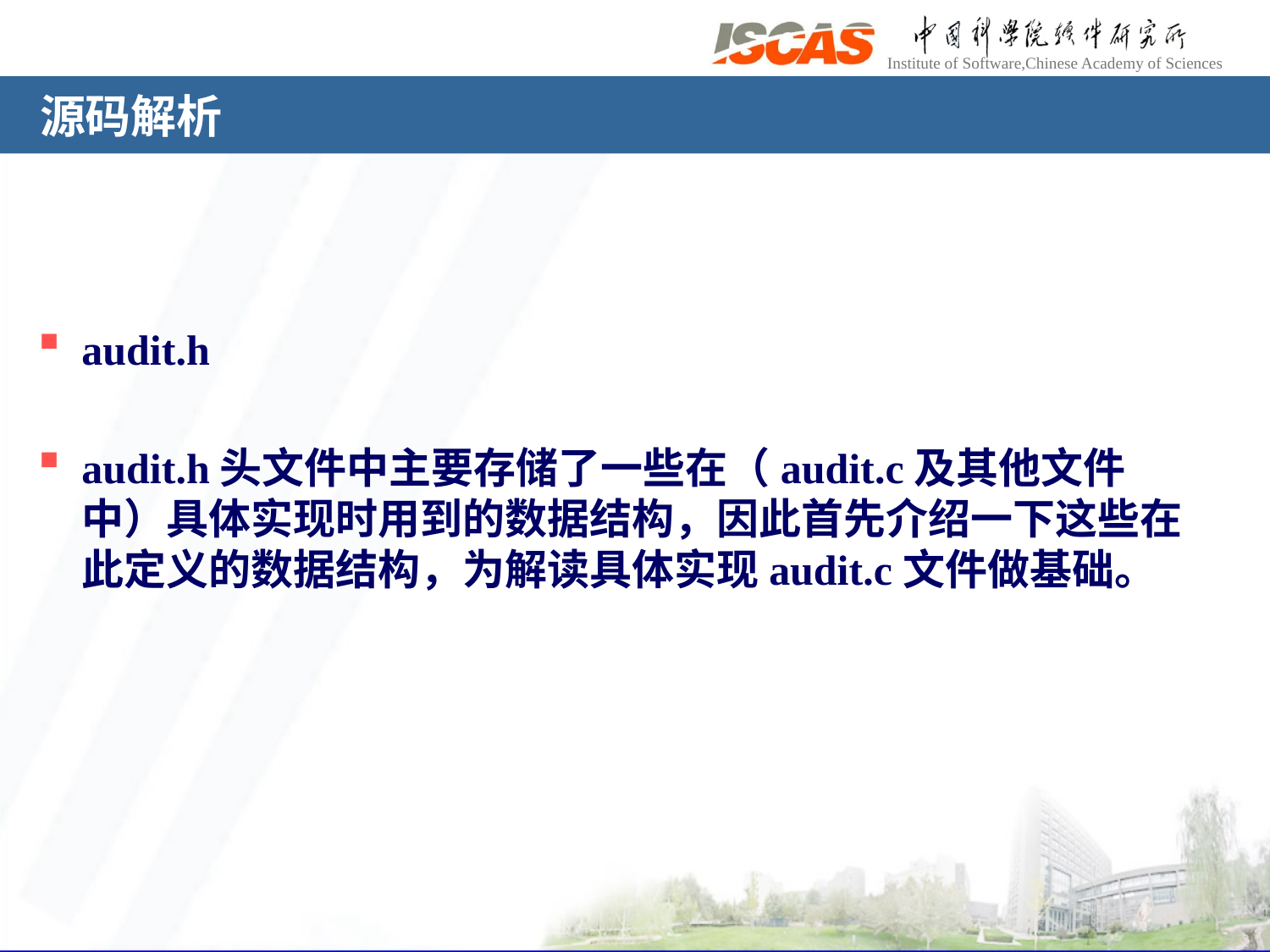

# 源码解析
audit.h

audit.h头文件中主要存储了一些在（audit.c及其他文件中）具体实现时用到的数据结构，因此首先介绍一下这些在此定义的数据结构，为解读具体实现audit.c文件做基础。